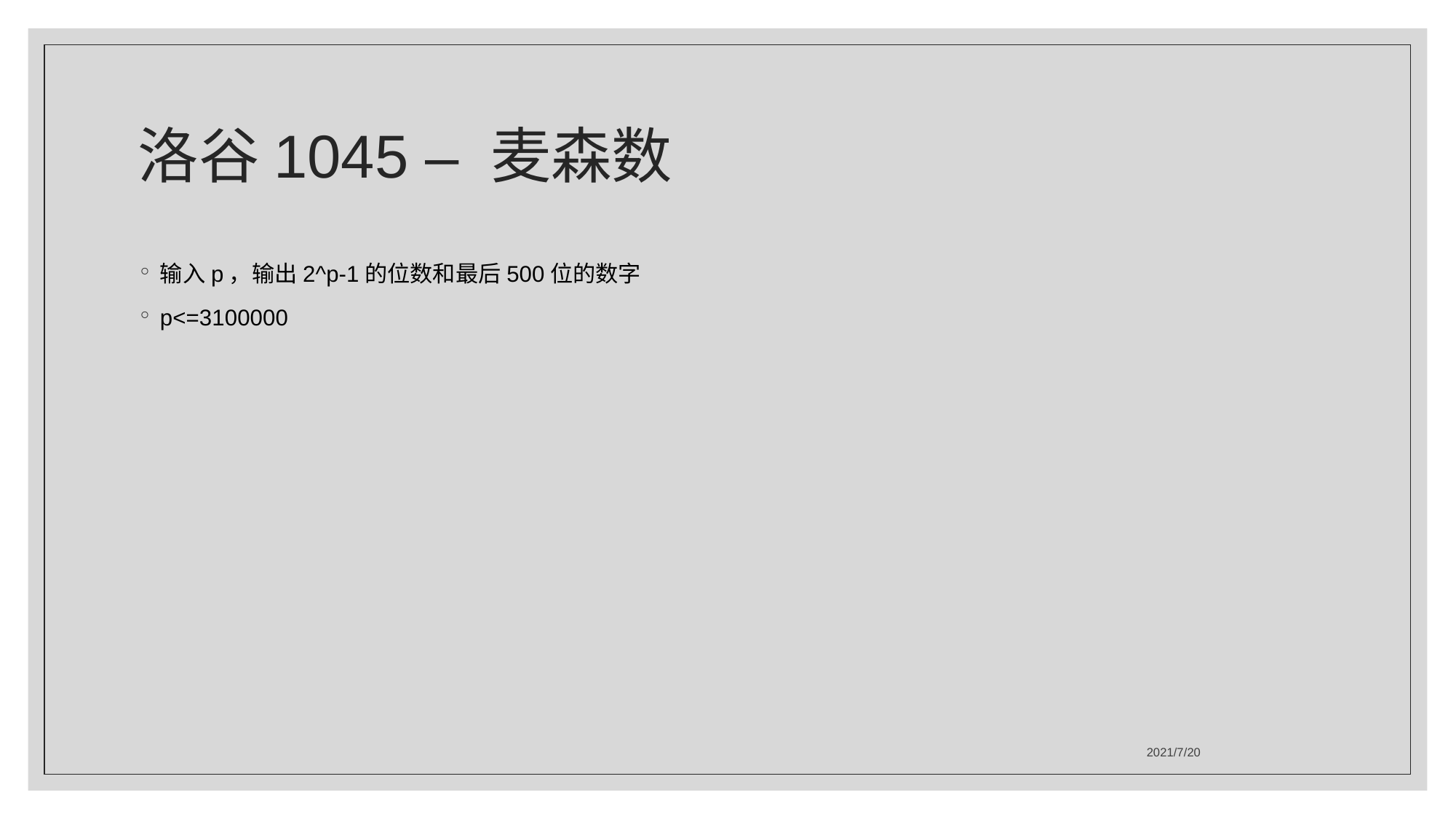

# 洛谷1045 – 麦森数
输入p，输出2^p-1的位数和最后500位的数字
p<=3100000
2021/7/20